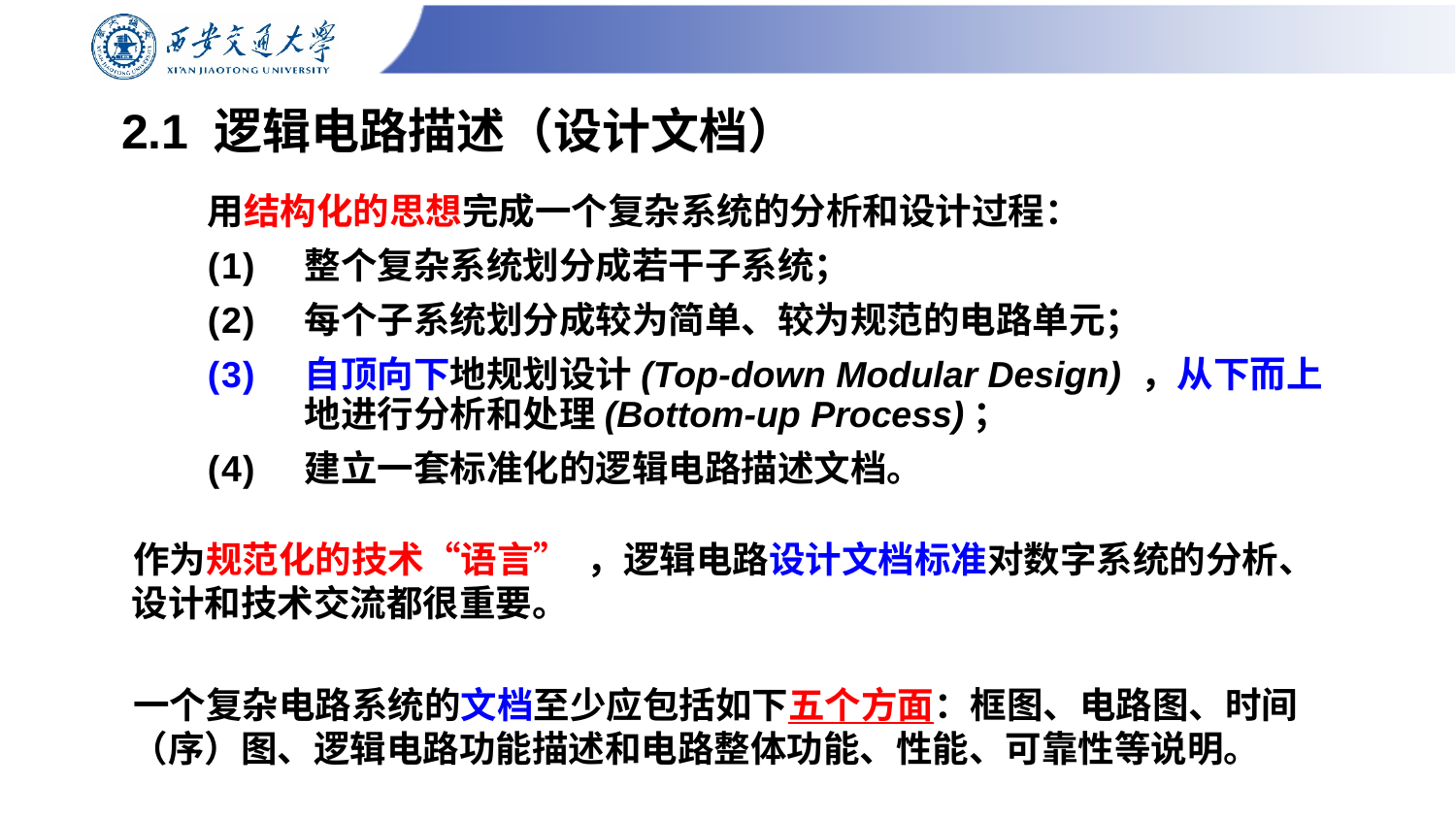

# 2.1 逻辑电路描述（设计文档）
用结构化的思想完成一个复杂系统的分析和设计过程：
整个复杂系统划分成若干子系统；
每个子系统划分成较为简单、较为规范的电路单元；
自顶向下地规划设计(Top-down Modular Design) ，从下而上地进行分析和处理(Bottom-up Process)；
建立一套标准化的逻辑电路描述文档。
        作为规范化的技术“语言”  ，逻辑电路设计文档标准对数字系统的分析、设计和技术交流都很重要。

        一个复杂电路系统的文档至少应包括如下五个方面：框图、电路图、时间（序）图、逻辑电路功能描述和电路整体功能、性能、可靠性等说明。